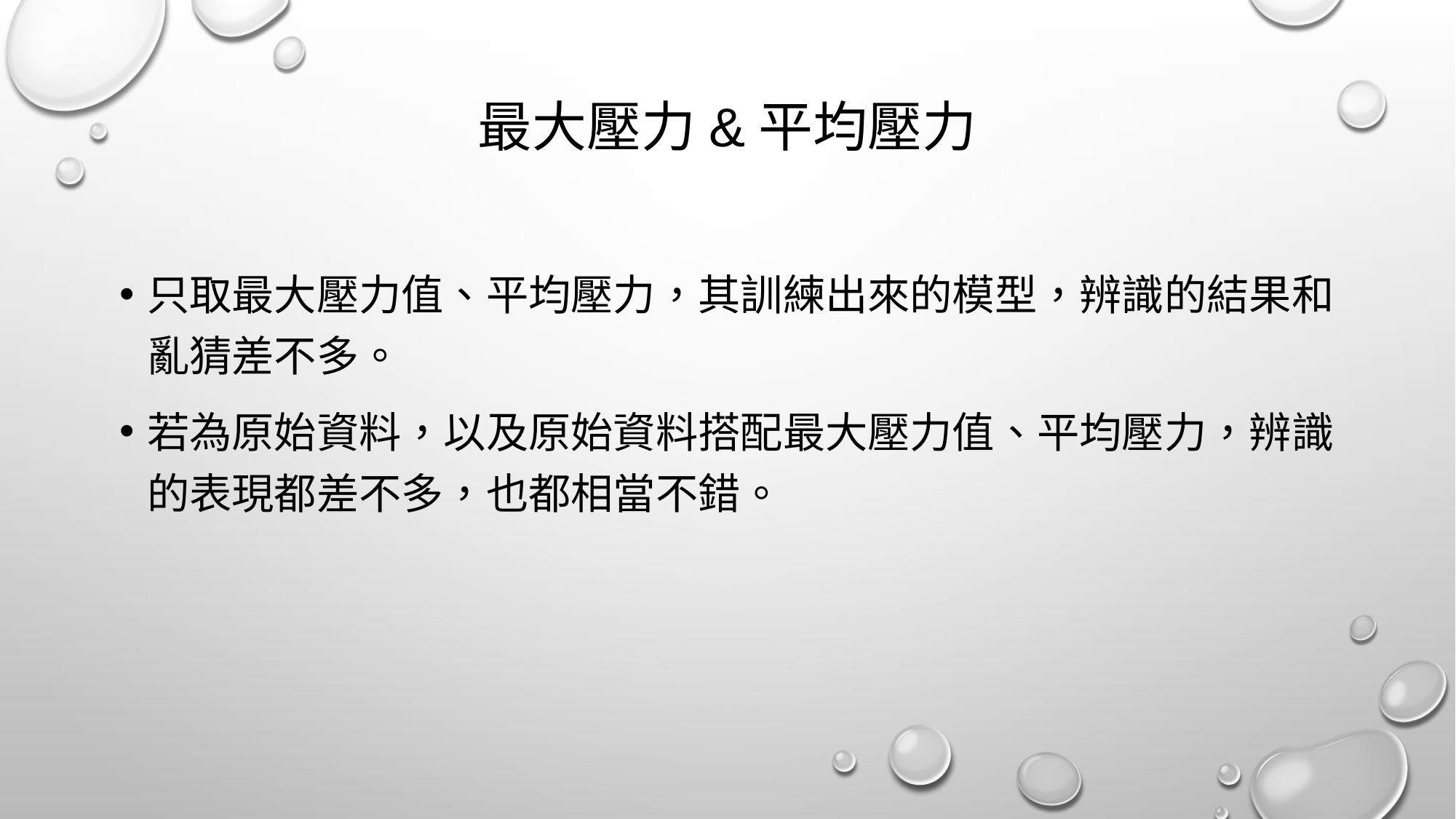

# 最大壓力&平均壓力
只取最大壓力值、平均壓力，其訓練出來的模型，辨識的結果和亂猜差不多。
若為原始資料，以及原始資料搭配最大壓力值、平均壓力，辨識的表現都差不多，也都相當不錯。